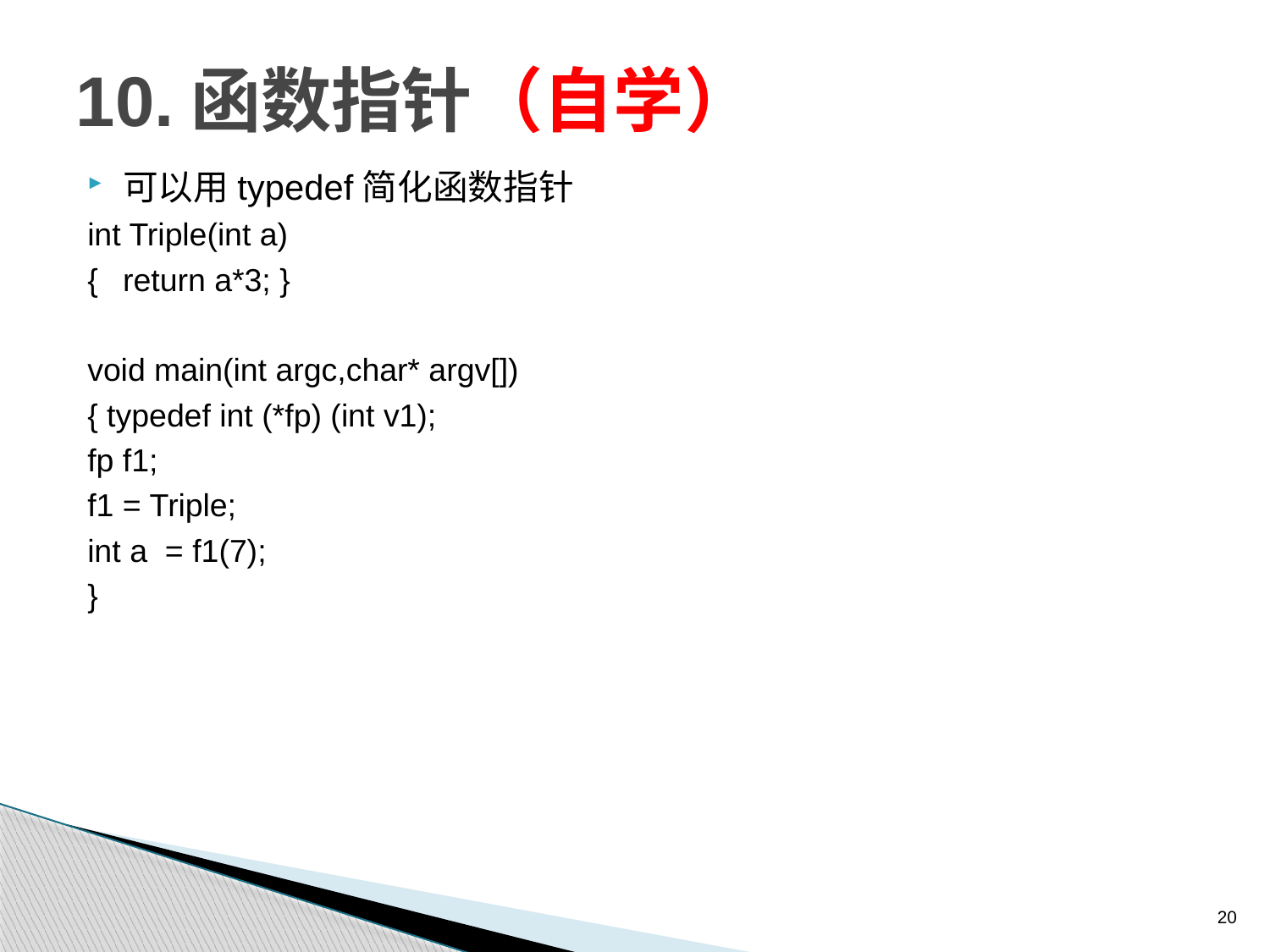

# 10.函数指针（自学）
可以用typedef简化函数指针
int Triple(int a)
{ 	return a*3; }

void main(int argc,char* argv[])
{ typedef int (*fp) (int v1);
fp f1;
f1 = Triple;
int a  = f1(7);
}

20